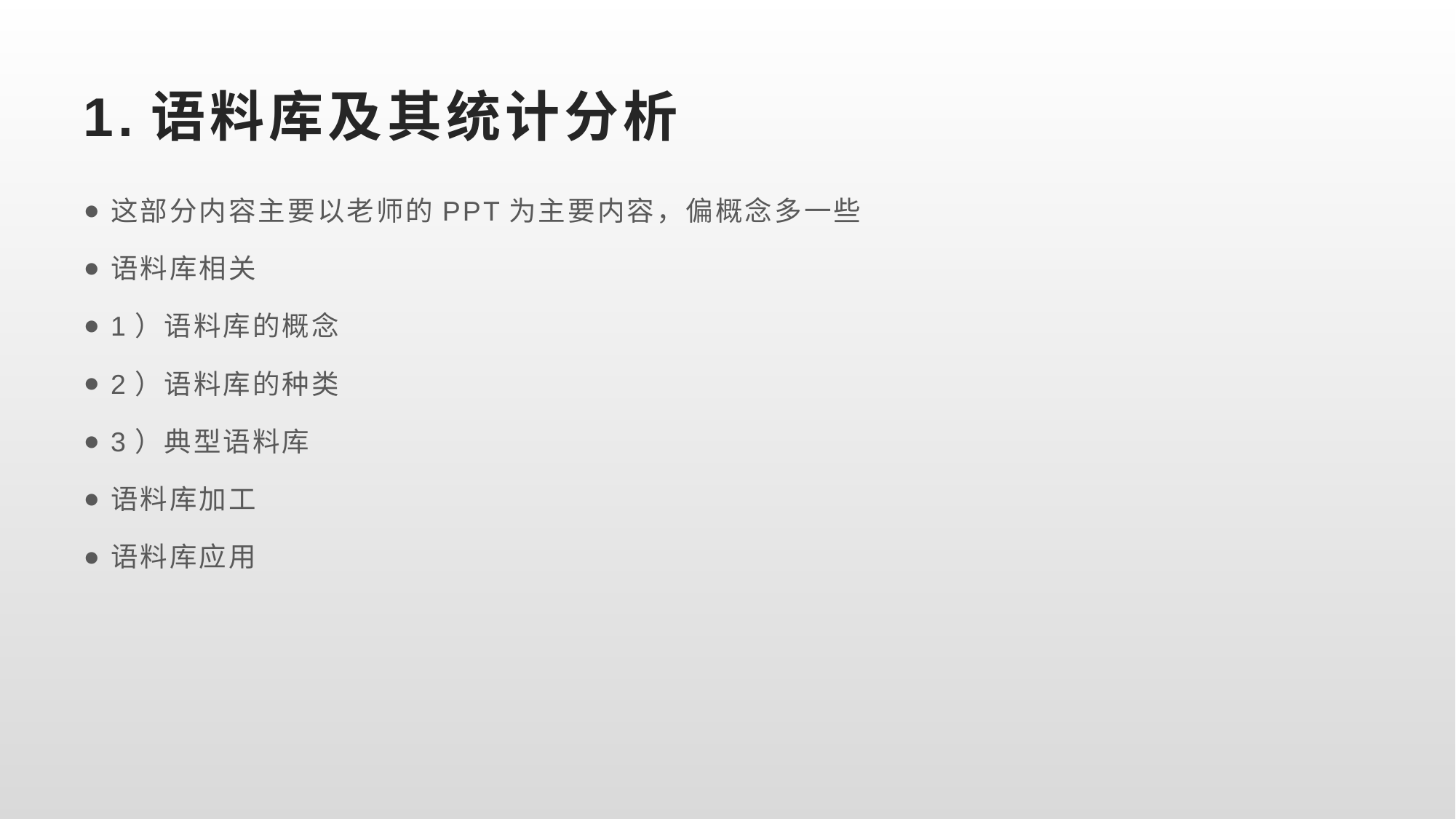

# 1.语料库及其统计分析
这部分内容主要以老师的PPT为主要内容，偏概念多一些
语料库相关
1）语料库的概念
2）语料库的种类
3）典型语料库
语料库加工
语料库应用